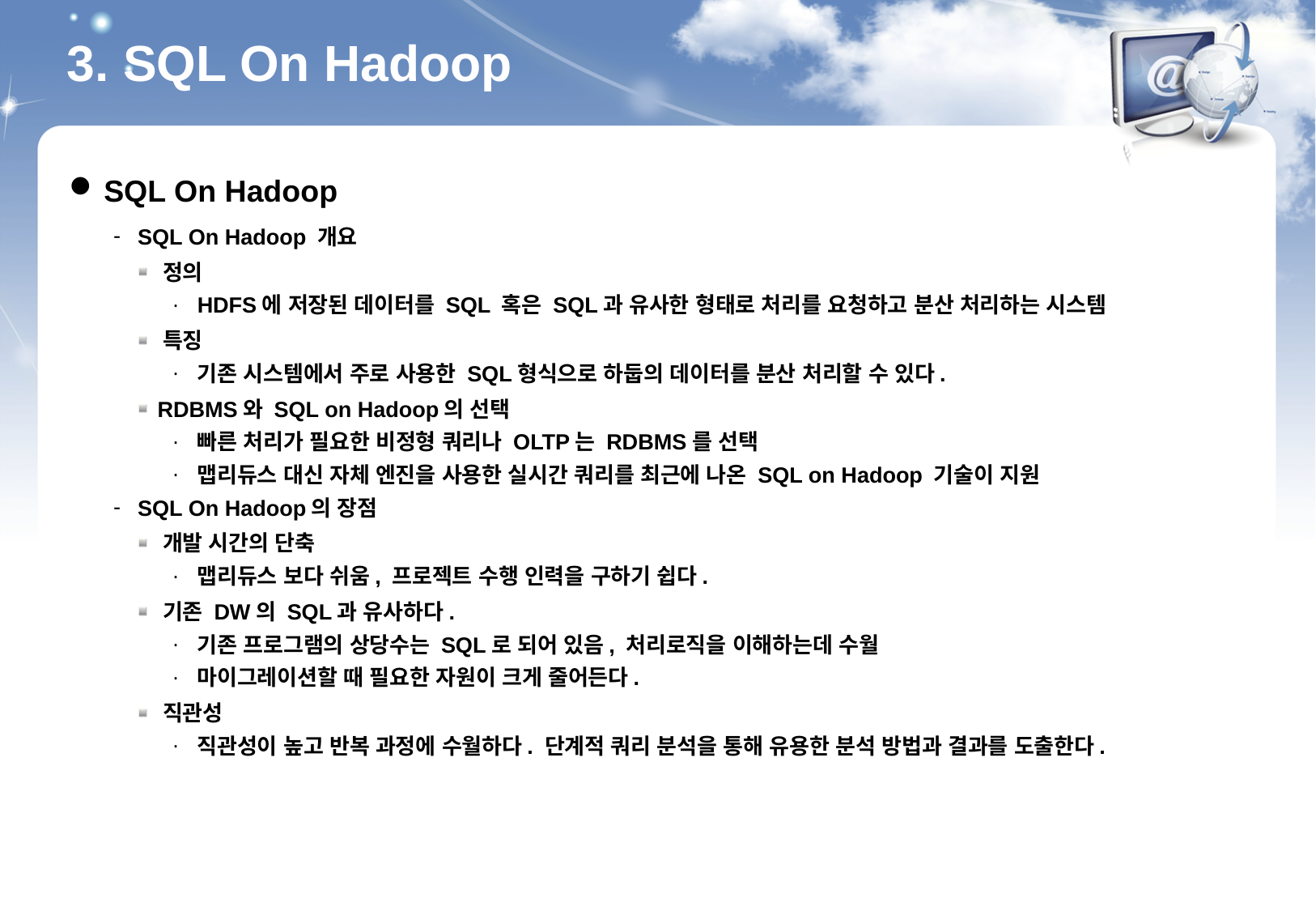

3. SQL On Hadoop
SQL On Hadoop
SQL On Hadoop 개요
 정의
HDFS에 저장된 데이터를 SQL 혹은 SQL과 유사한 형태로 처리를 요청하고 분산 처리하는 시스템
 특징
기존 시스템에서 주로 사용한 SQL형식으로 하둡의 데이터를 분산 처리할 수 있다.
 RDBMS와 SQL on Hadoop의 선택
빠른 처리가 필요한 비정형 쿼리나 OLTP는 RDBMS를 선택
맵리듀스 대신 자체 엔진을 사용한 실시간 쿼리를 최근에 나온 SQL on Hadoop 기술이 지원
SQL On Hadoop의 장점
 개발 시간의 단축
맵리듀스 보다 쉬움, 프로젝트 수행 인력을 구하기 쉽다.
 기존 DW의 SQL과 유사하다.
기존 프로그램의 상당수는 SQL로 되어 있음, 처리로직을 이해하는데 수월
마이그레이션할 때 필요한 자원이 크게 줄어든다.
 직관성
직관성이 높고 반복 과정에 수월하다. 단계적 쿼리 분석을 통해 유용한 분석 방법과 결과를 도출한다.